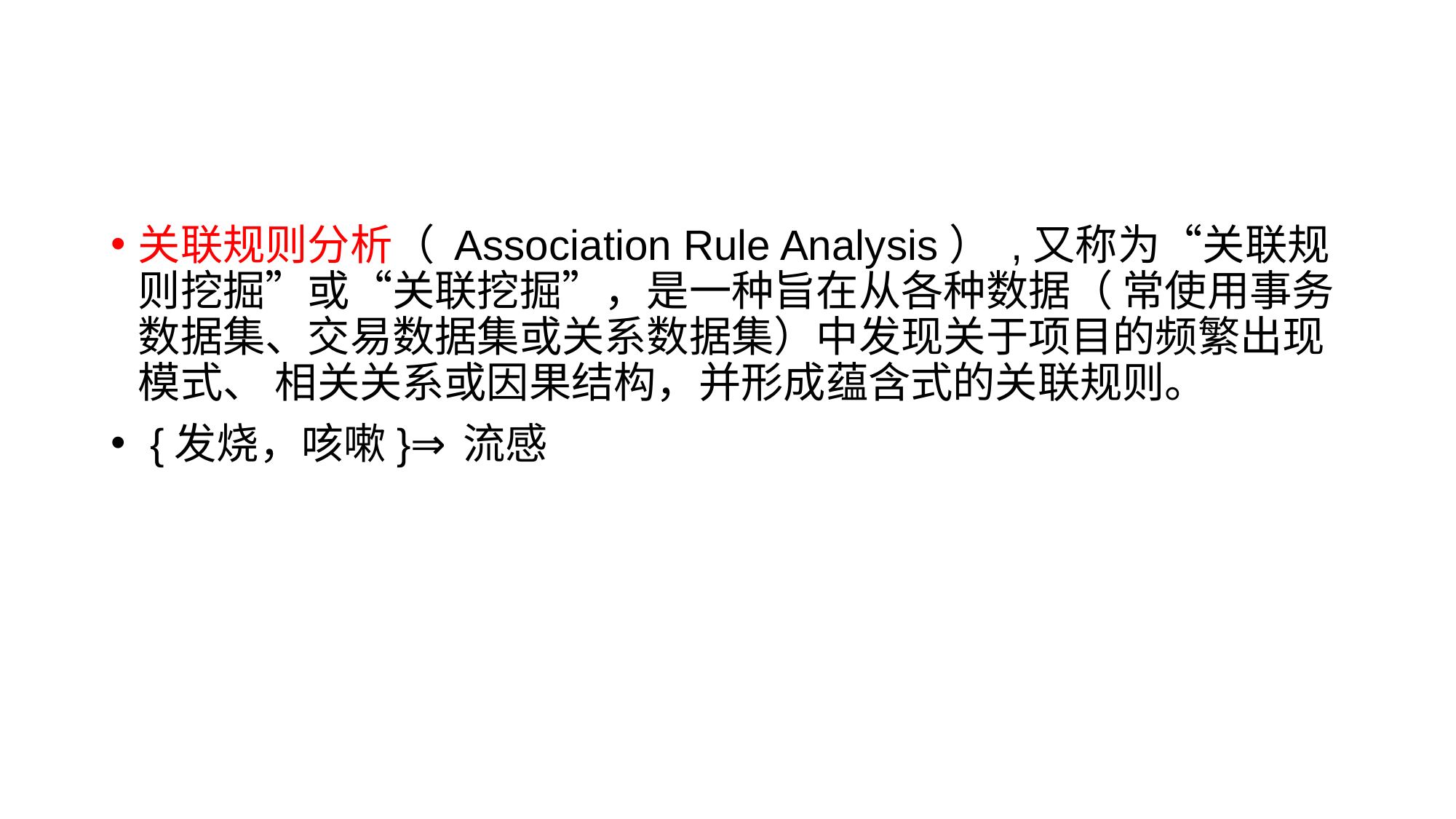

#
关联规则分析（ Association Rule Analysis） ,又称为“关联规则挖掘”或“关联挖掘”，是一种旨在从各种数据（ 常使用事务数据集、交易数据集或关系数据集）中发现关于项目的频繁出现模式、 相关关系或因果结构，并形成蕴含式的关联规则。
 {发烧，咳嗽}⇒流感